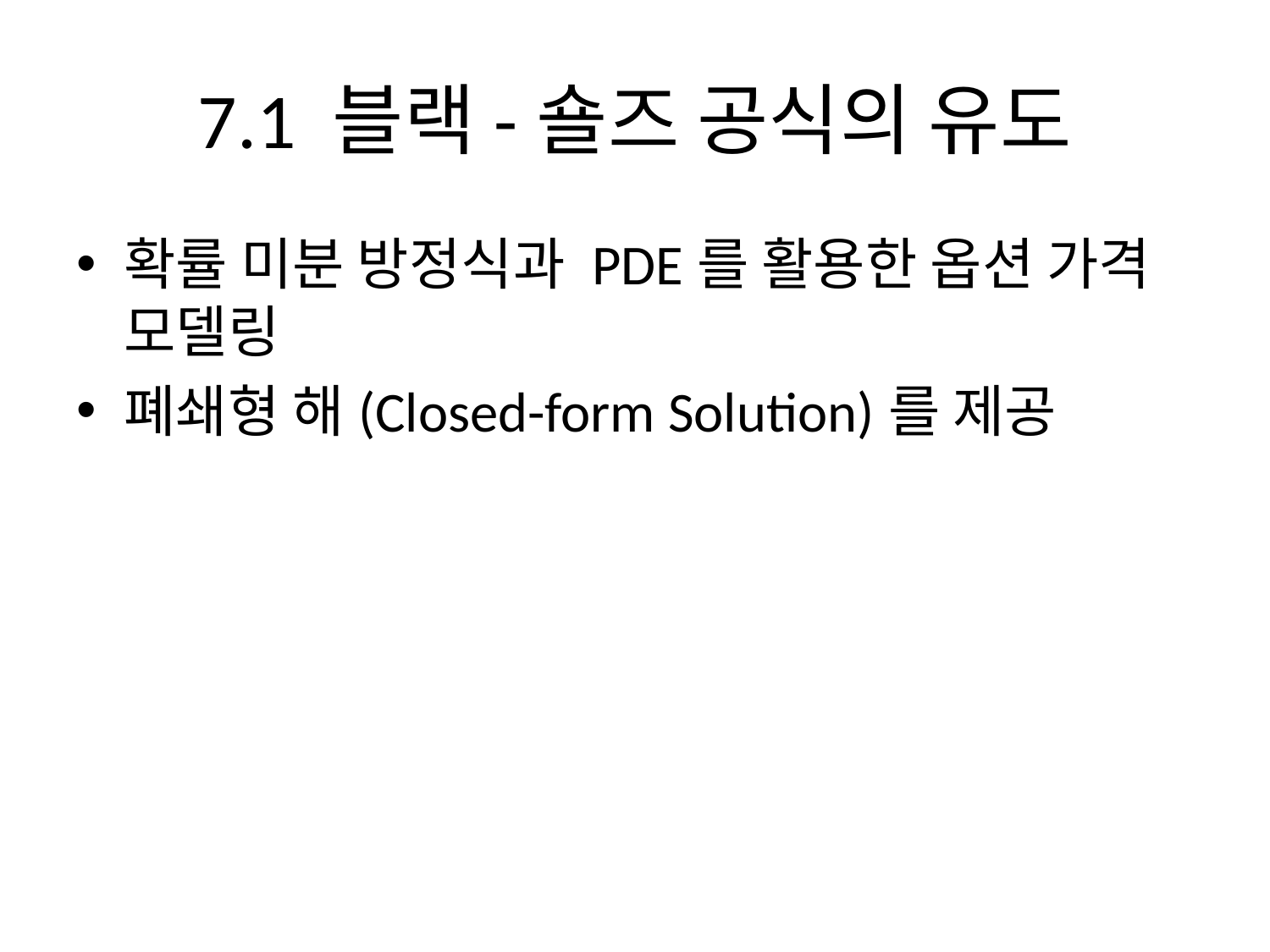

# 7.1 블랙-숄즈 공식의 유도
확률 미분 방정식과 PDE를 활용한 옵션 가격 모델링
폐쇄형 해(Closed-form Solution)를 제공